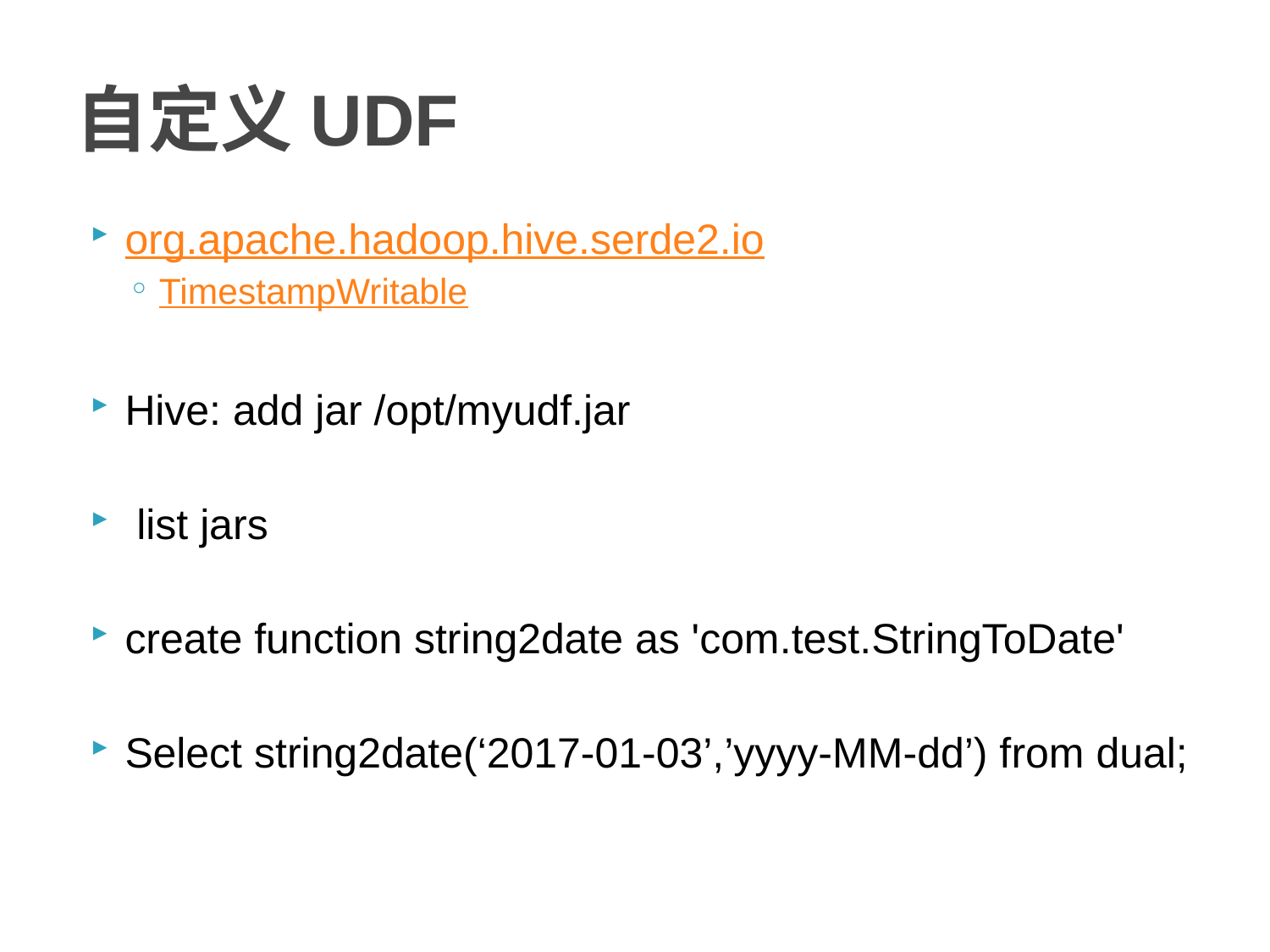

# 自定义UDF
org.apache.hadoop.hive.serde2.io
TimestampWritable

Hive: add jar /opt/myudf.jar

 list jars

create function string2date as 'com.test.StringToDate'

Select string2date(‘2017-01-03’,’yyyy-MM-dd’) from dual;